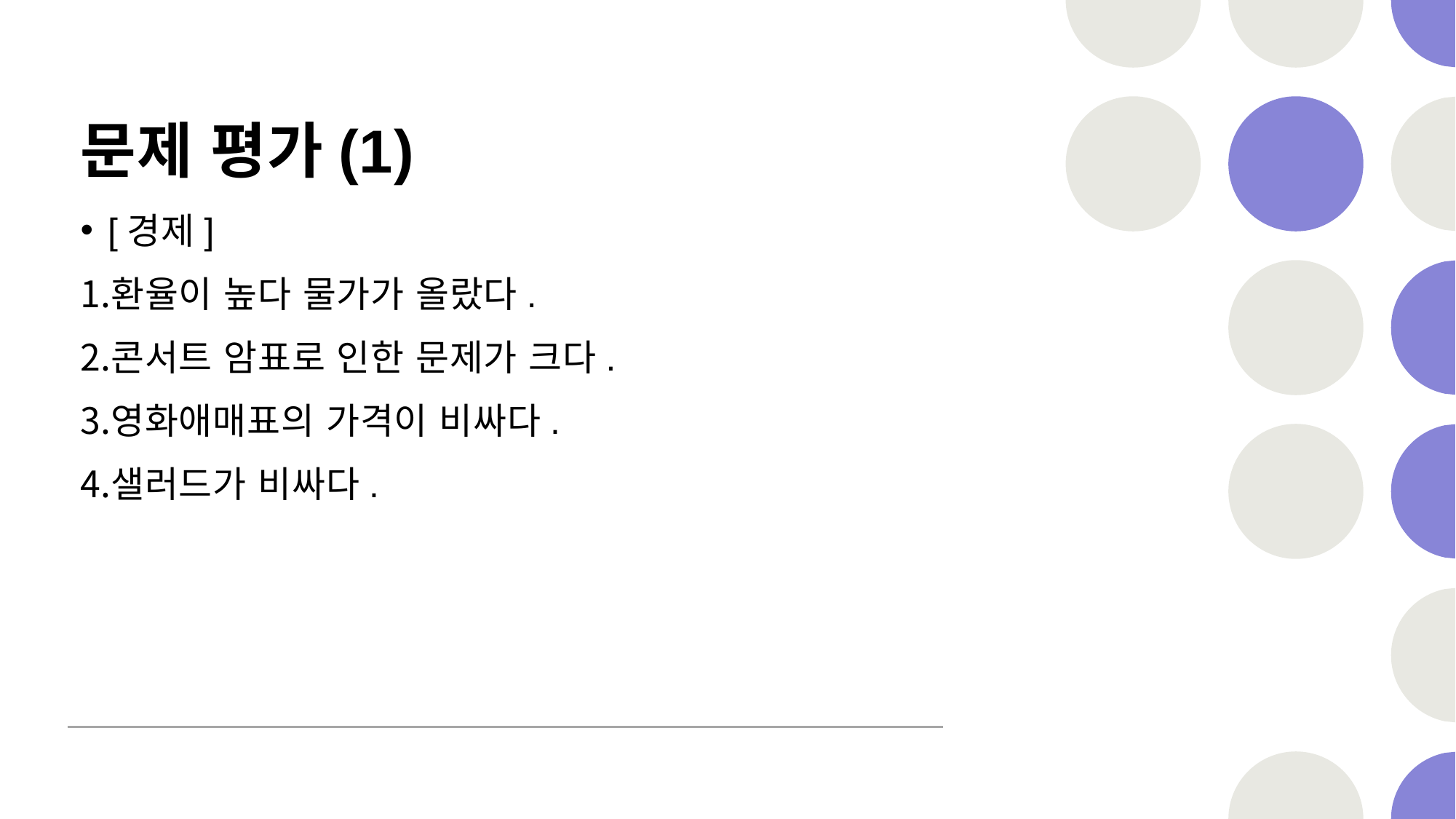

# 문제 평가(1)
[경제]
환율이 높다 물가가 올랐다.
콘서트 암표로 인한 문제가 크다.
영화애매표의 가격이 비싸다.
샐러드가 비싸다.